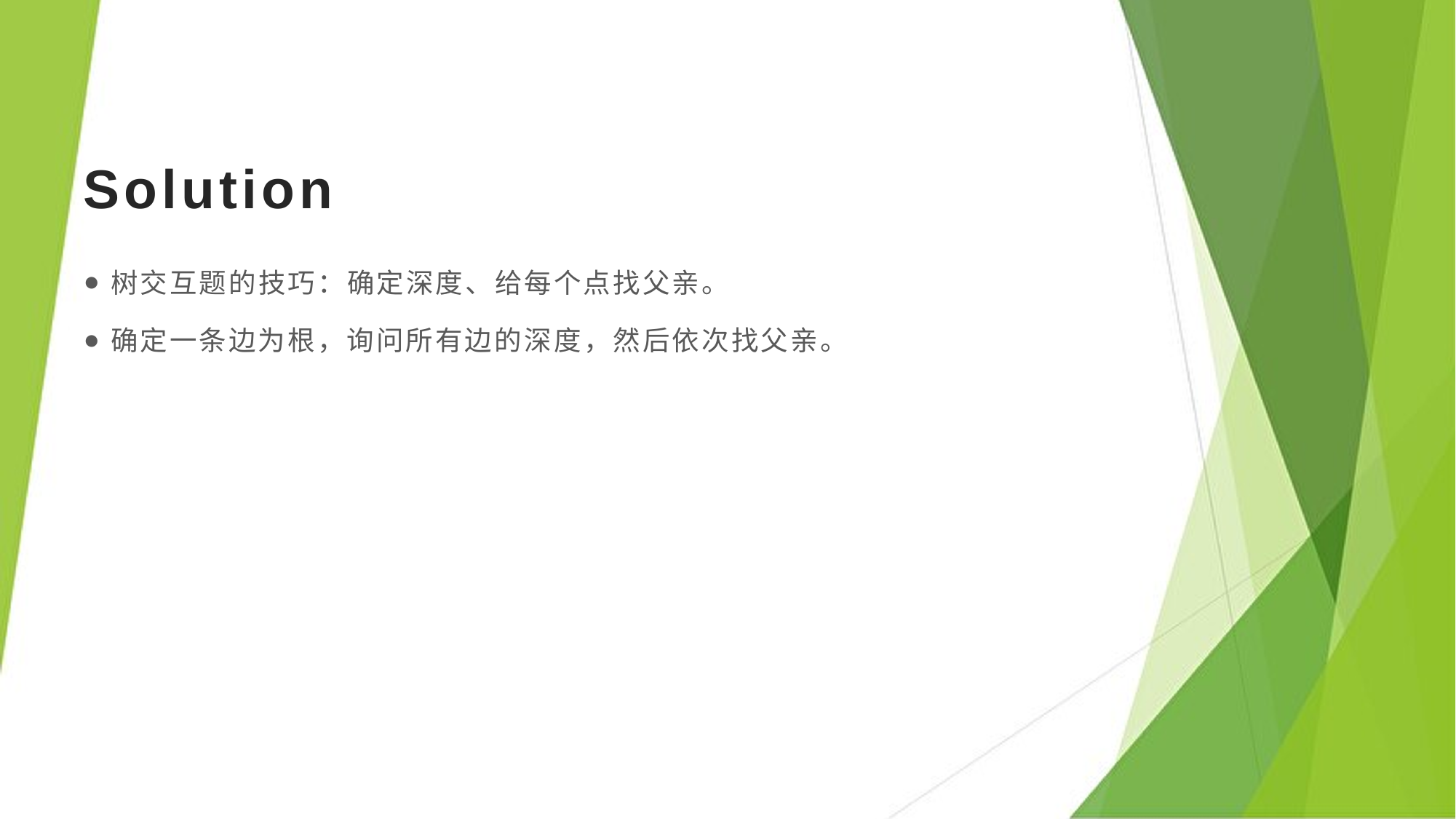

# Solution
树交互题的技巧：确定深度、给每个点找父亲。
确定一条边为根，询问所有边的深度，然后依次找父亲。